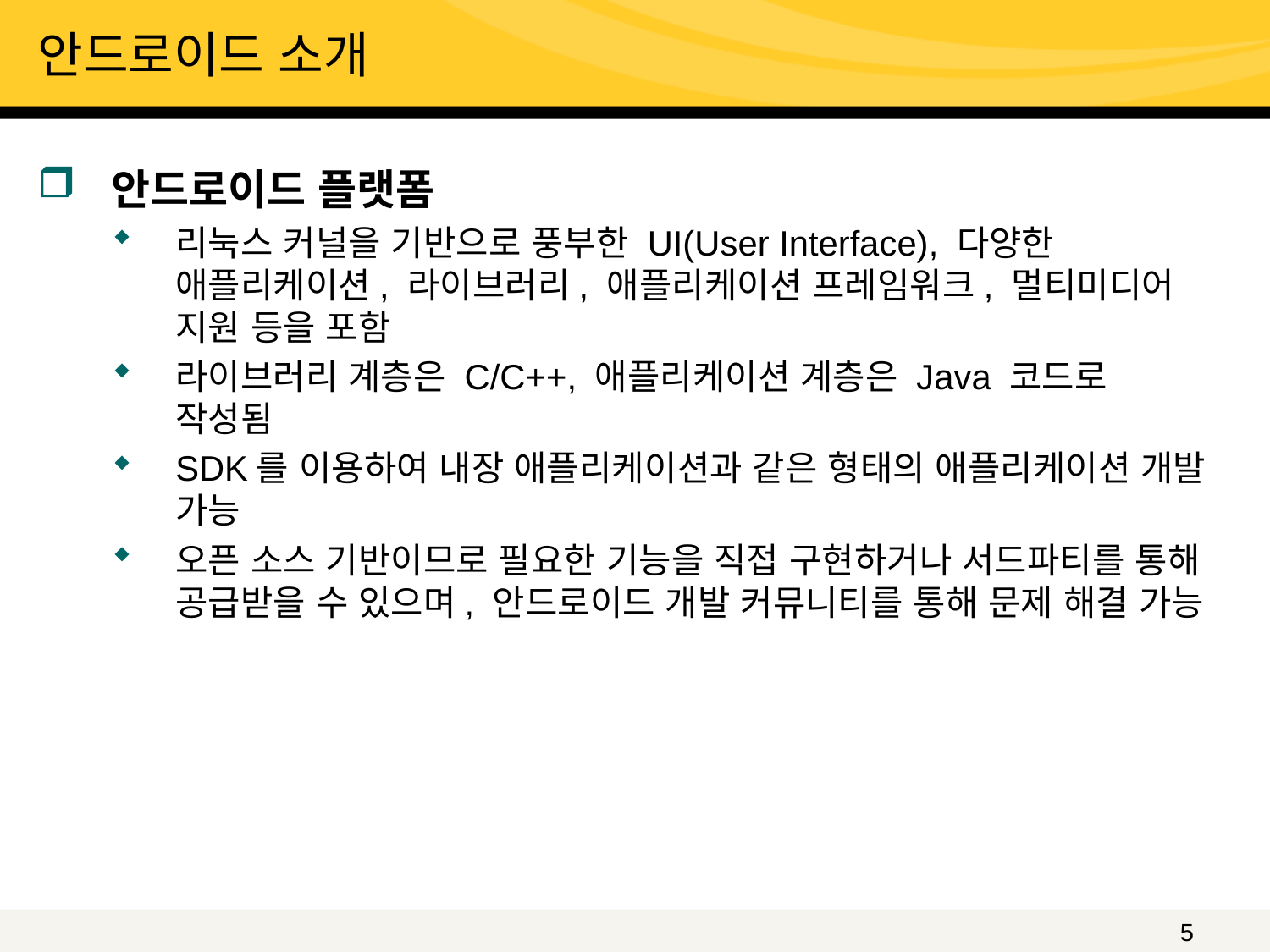

# 안드로이드 소개
안드로이드 플랫폼
리눅스 커널을 기반으로 풍부한 UI(User Interface), 다양한 애플리케이션, 라이브러리, 애플리케이션 프레임워크, 멀티미디어 지원 등을 포함
라이브러리 계층은 C/C++, 애플리케이션 계층은 Java 코드로 작성됨
SDK를 이용하여 내장 애플리케이션과 같은 형태의 애플리케이션 개발 가능
오픈 소스 기반이므로 필요한 기능을 직접 구현하거나 서드파티를 통해 공급받을 수 있으며, 안드로이드 개발 커뮤니티를 통해 문제 해결 가능

5